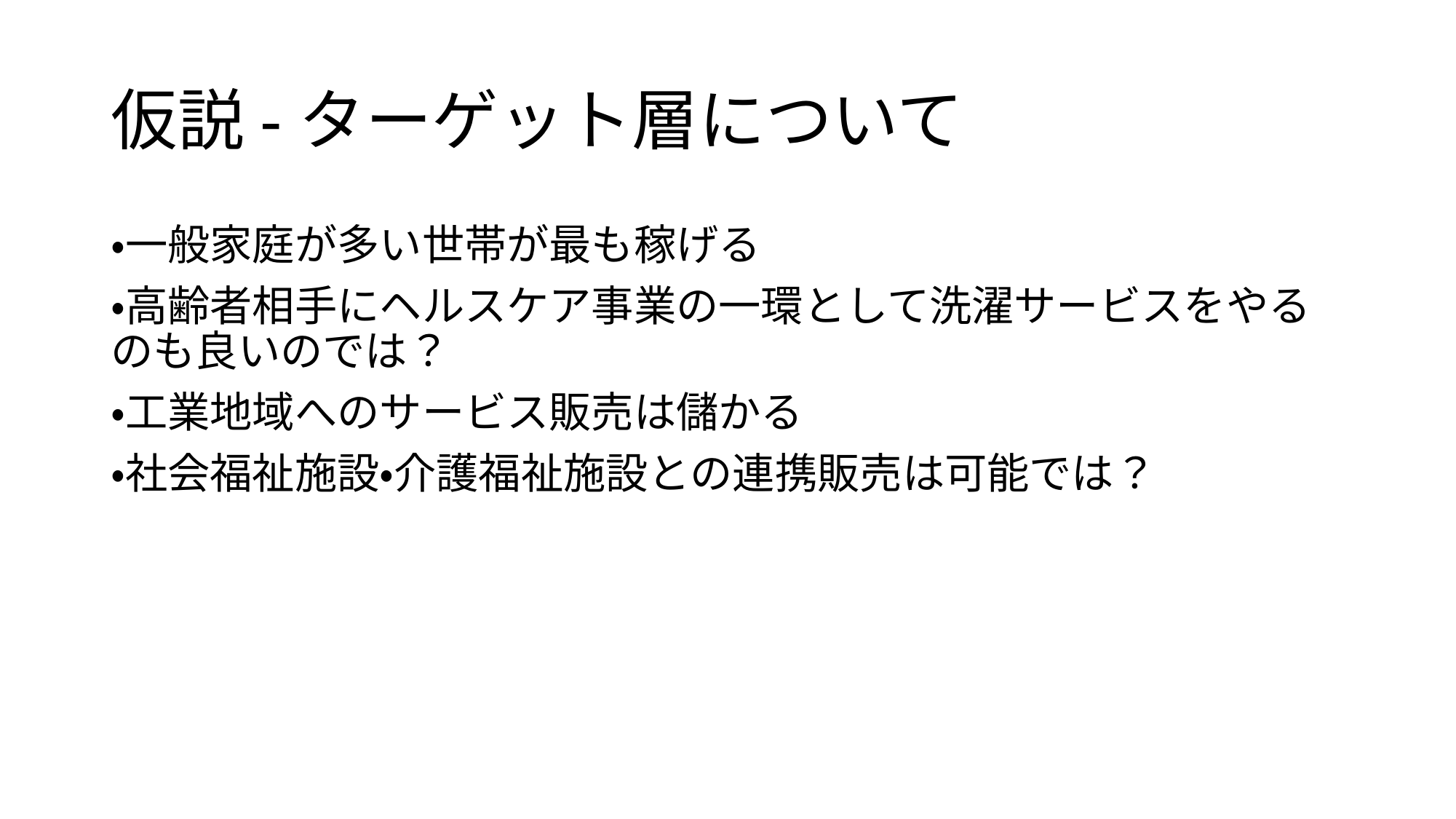

# 仮説-ターゲット層について
・一般家庭が多い世帯が最も稼げる
・高齢者相手にヘルスケア事業の一環として洗濯サービスをやるのも良いのでは？
・工業地域へのサービス販売は儲かる
・社会福祉施設・介護福祉施設との連携販売は可能では？